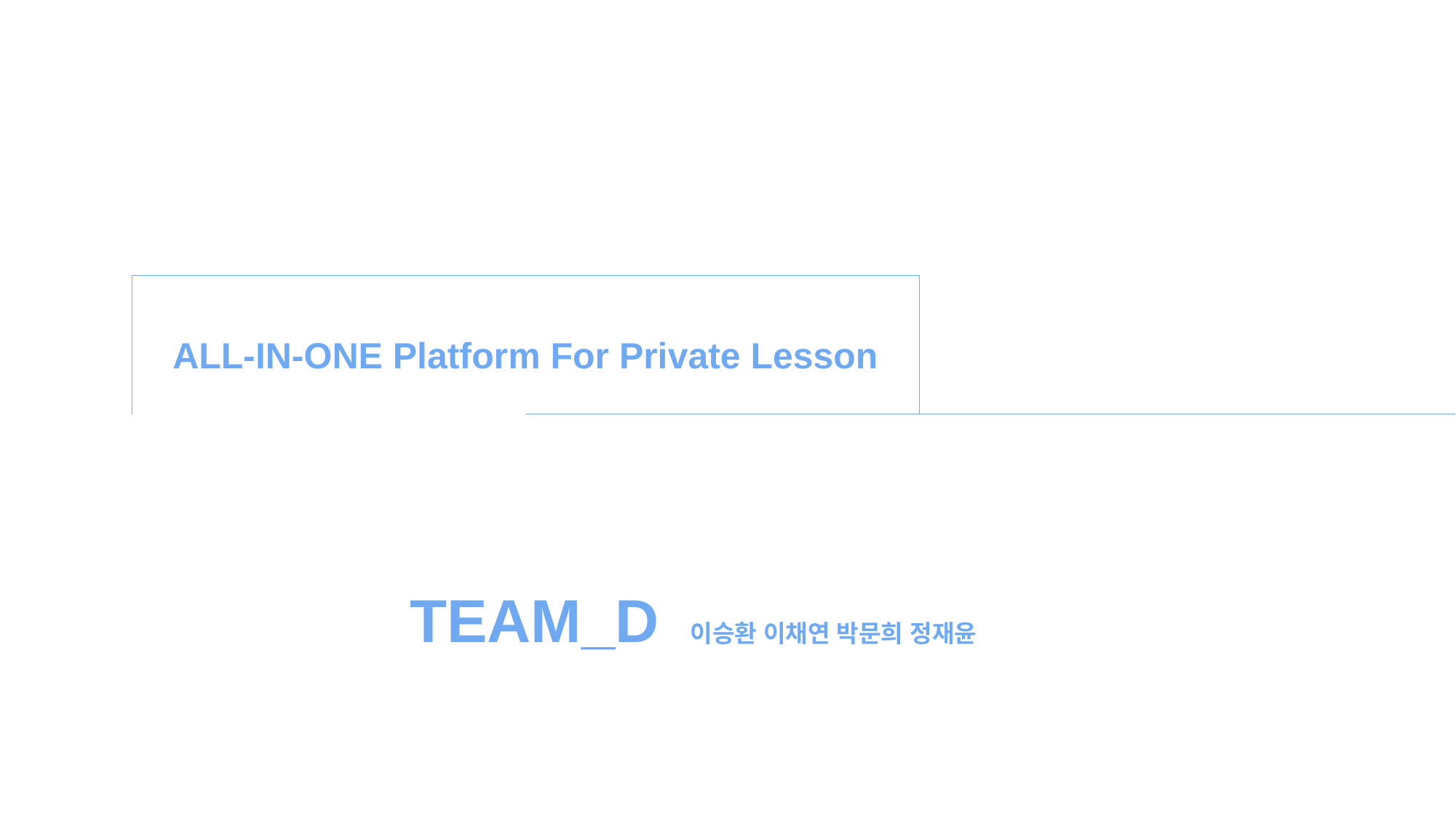

ALL-IN-ONE Platform For Private Lesson
TEAM_D 이승환 이채연 박문희 정재윤